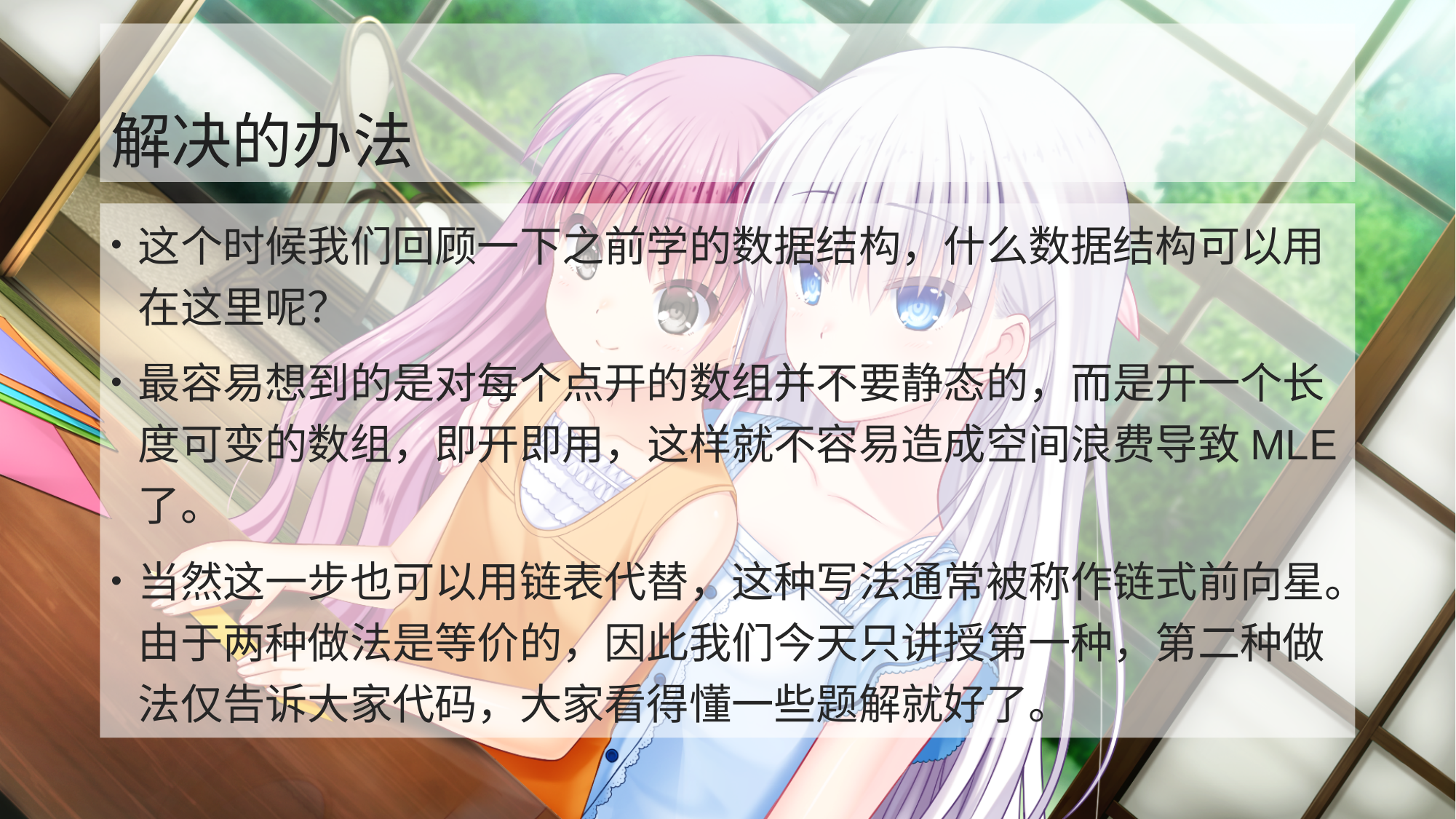

# 解决的办法
这个时候我们回顾一下之前学的数据结构，什么数据结构可以用在这里呢？
最容易想到的是对每个点开的数组并不要静态的，而是开一个长度可变的数组，即开即用，这样就不容易造成空间浪费导致MLE了。
当然这一步也可以用链表代替，这种写法通常被称作链式前向星。由于两种做法是等价的，因此我们今天只讲授第一种，第二种做法仅告诉大家代码，大家看得懂一些题解就好了。